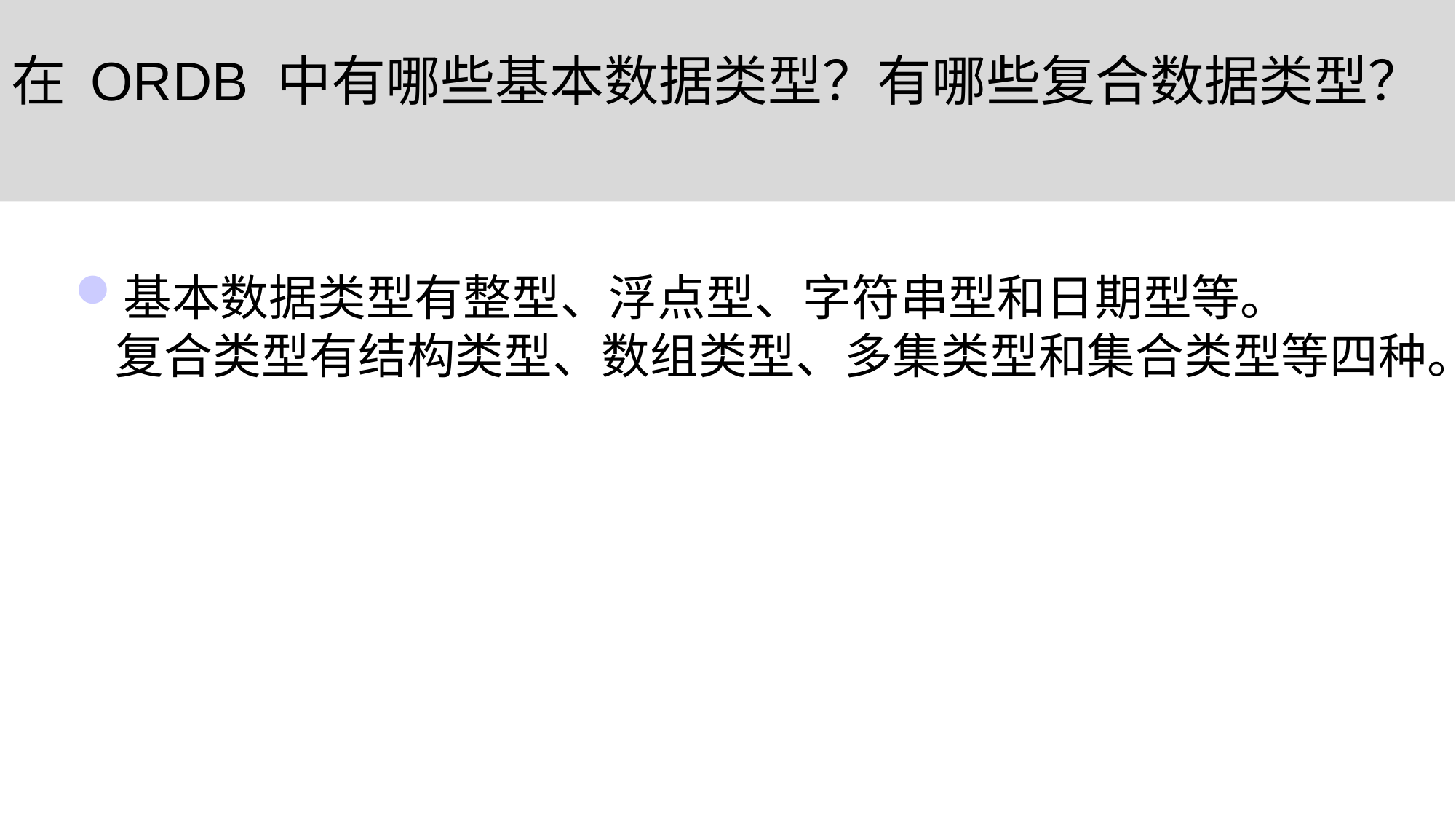

# 在 ORDB 中有哪些基本数据类型？有哪些复合数据类型？
基本数据类型有整型、浮点型、字符串型和日期型等。
复合类型有结构类型、数组类型、多集类型和集合类型等四种。